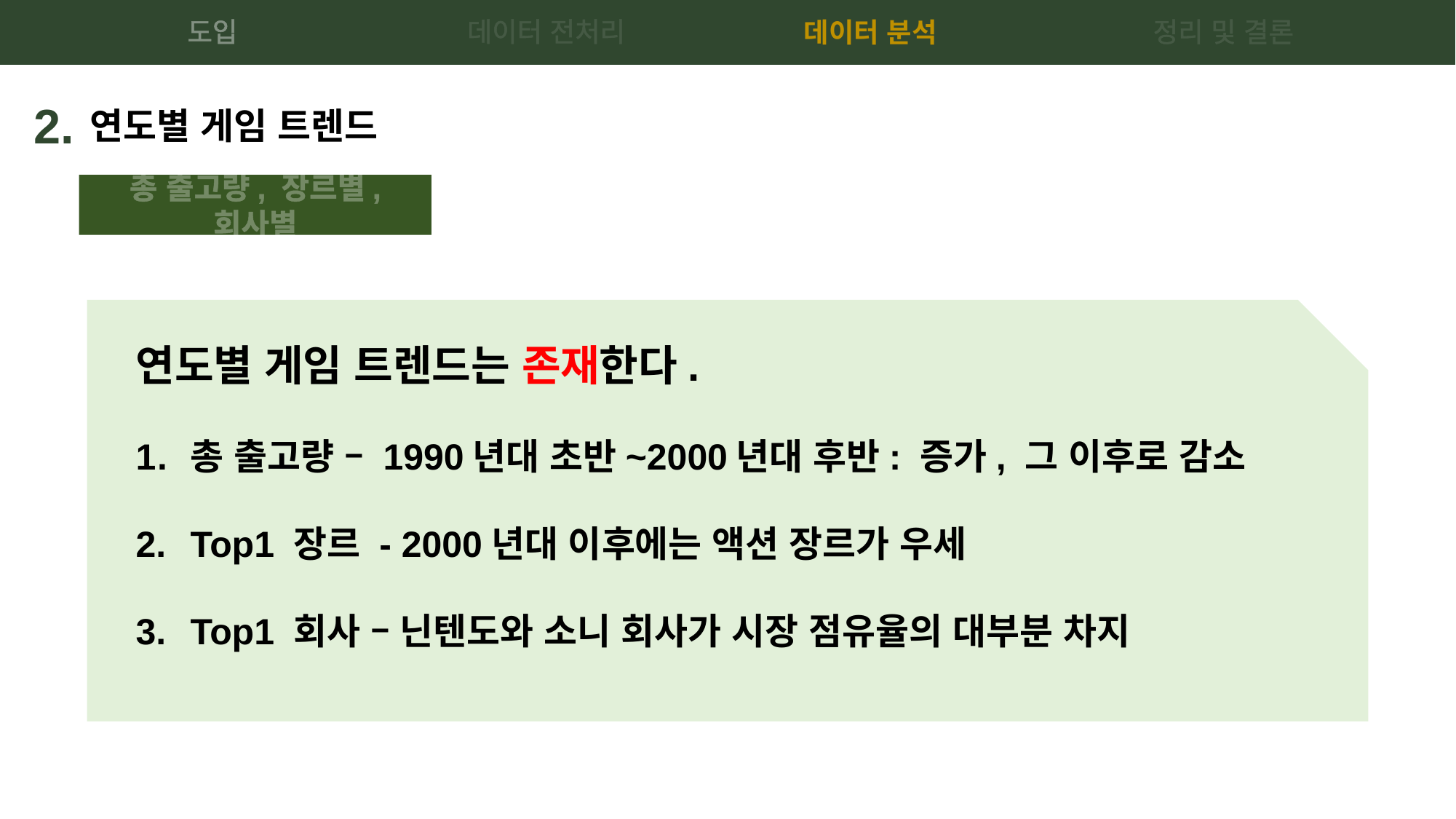

데이터 전처리
도입
정리 및 결론
데이터 분석
2.
연도별 게임 트렌드
총 출고량, 장르별, 회사별

연도별 게임 트렌드는 존재한다.

총 출고량 – 1990년대 초반~2000년대 후반: 증가, 그 이후로 감소

Top1 장르 - 2000년대 이후에는 액션 장르가 우세

Top1 회사 – 닌텐도와 소니 회사가 시장 점유율의 대부분 차지